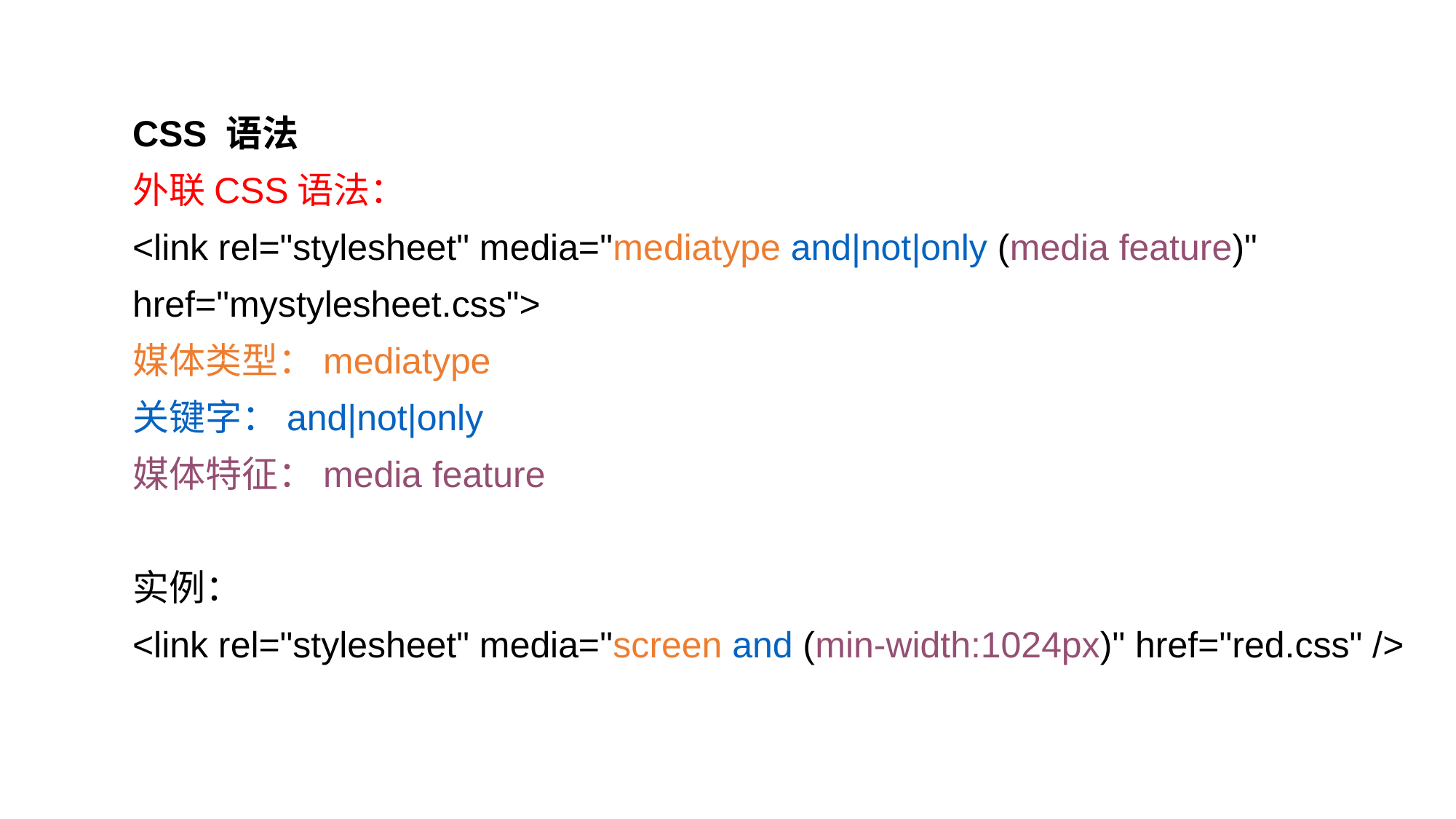

CSS 语法
外联CSS语法：
<link rel="stylesheet" media="mediatype and|not|only (media feature)" href="mystylesheet.css">
媒体类型：mediatype
关键字：and|not|only
媒体特征：media feature

实例：
<link rel="stylesheet" media="screen and (min-width:1024px)" href="red.css" />